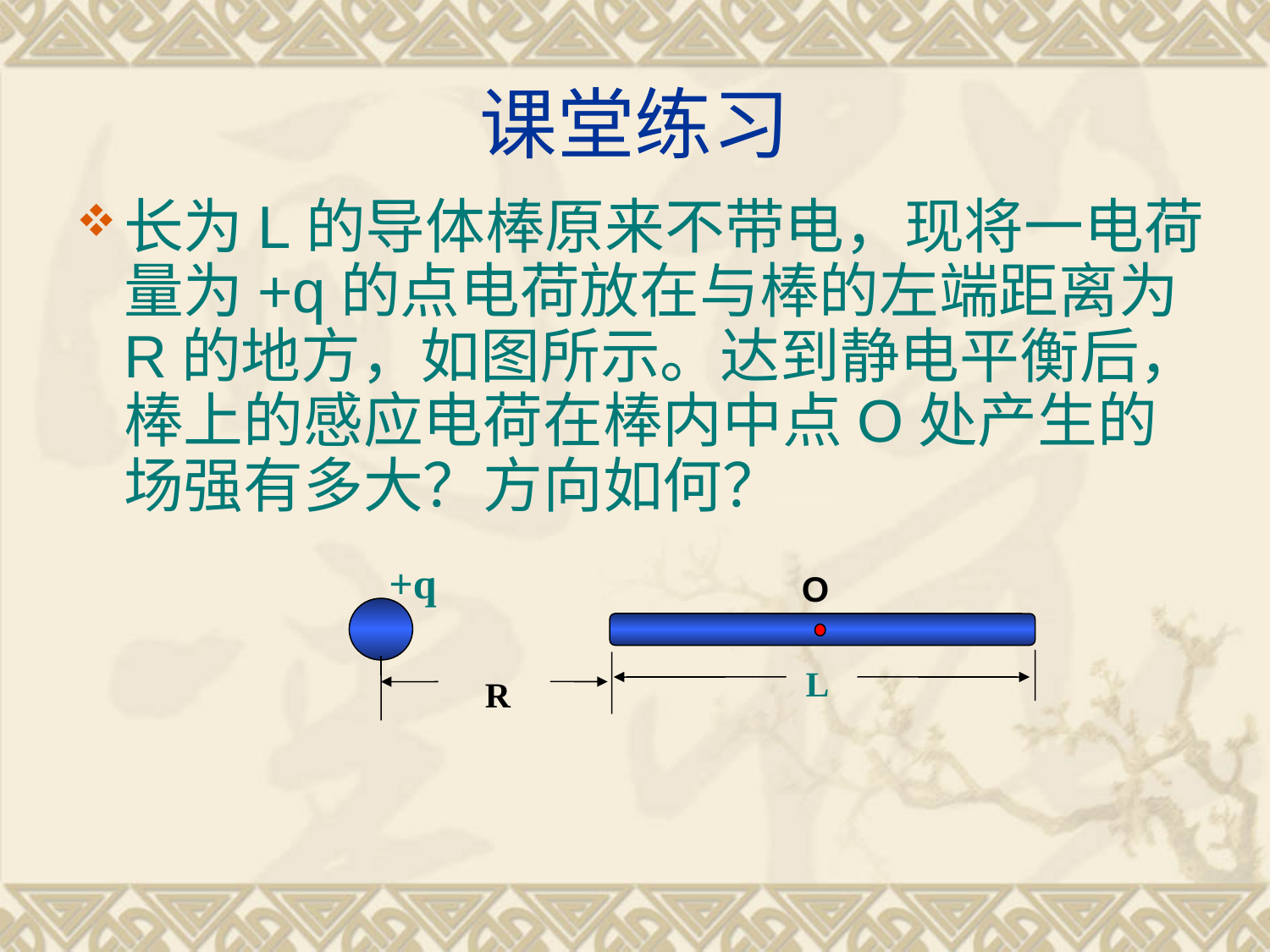

# 课堂练习
长为L的导体棒原来不带电，现将一电荷量为+q的点电荷放在与棒的左端距离为R的地方，如图所示。达到静电平衡后，棒上的感应电荷在棒内中点O处产生的场强有多大？方向如何？
+q
O

L
R